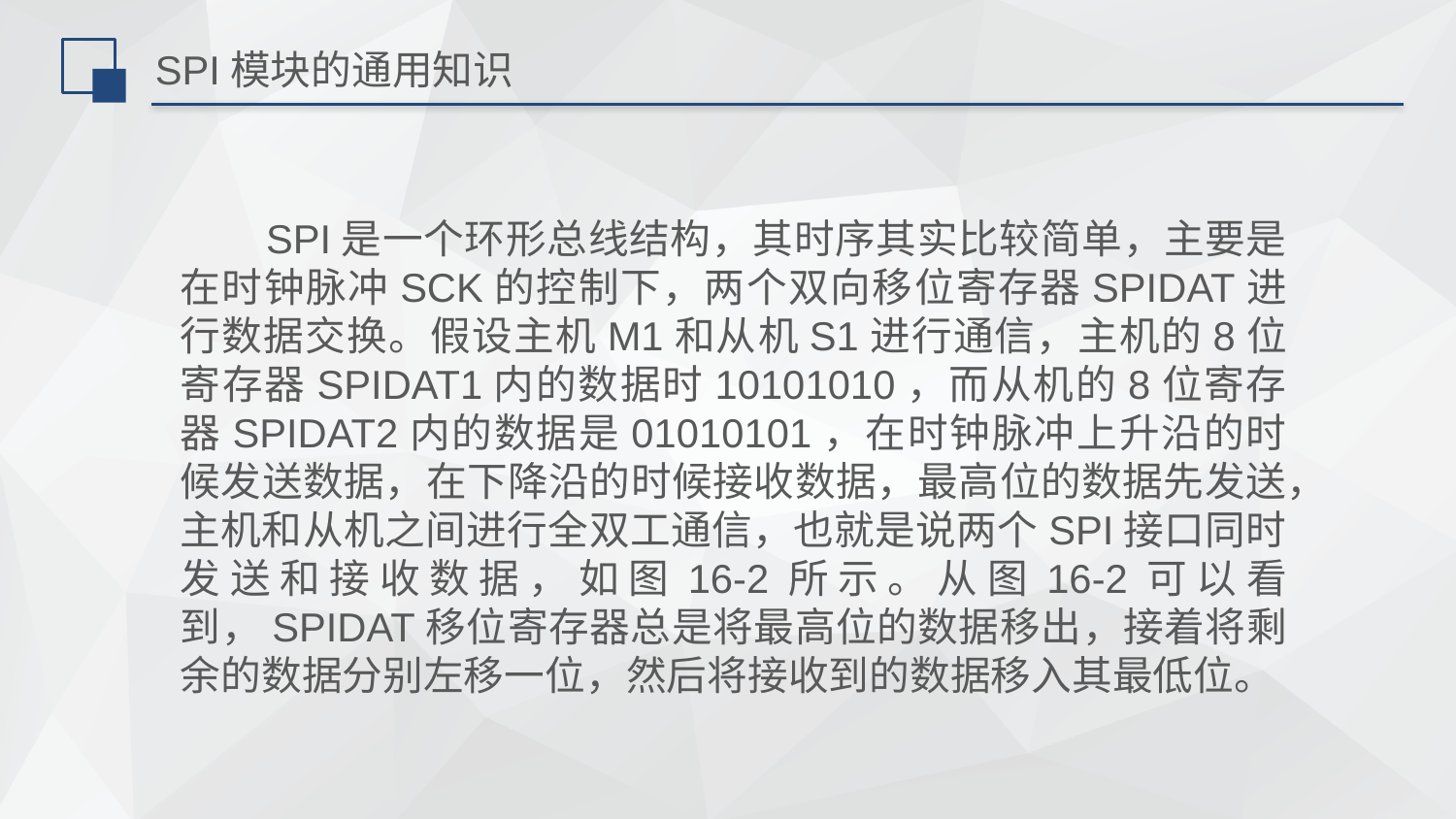

# SPI模块的通用知识
SPI是一个环形总线结构，其时序其实比较简单，主要是在时钟脉冲SCK的控制下，两个双向移位寄存器SPIDAT进行数据交换。假设主机M1和从机S1进行通信，主机的8位寄存器SPIDAT1内的数据时10101010，而从机的8位寄存器SPIDAT2内的数据是01010101，在时钟脉冲上升沿的时候发送数据，在下降沿的时候接收数据，最高位的数据先发送，主机和从机之间进行全双工通信，也就是说两个SPI接口同时发送和接收数据，如图16-2所示。从图16-2可以看到，SPIDAT移位寄存器总是将最高位的数据移出，接着将剩余的数据分别左移一位，然后将接收到的数据移入其最低位。